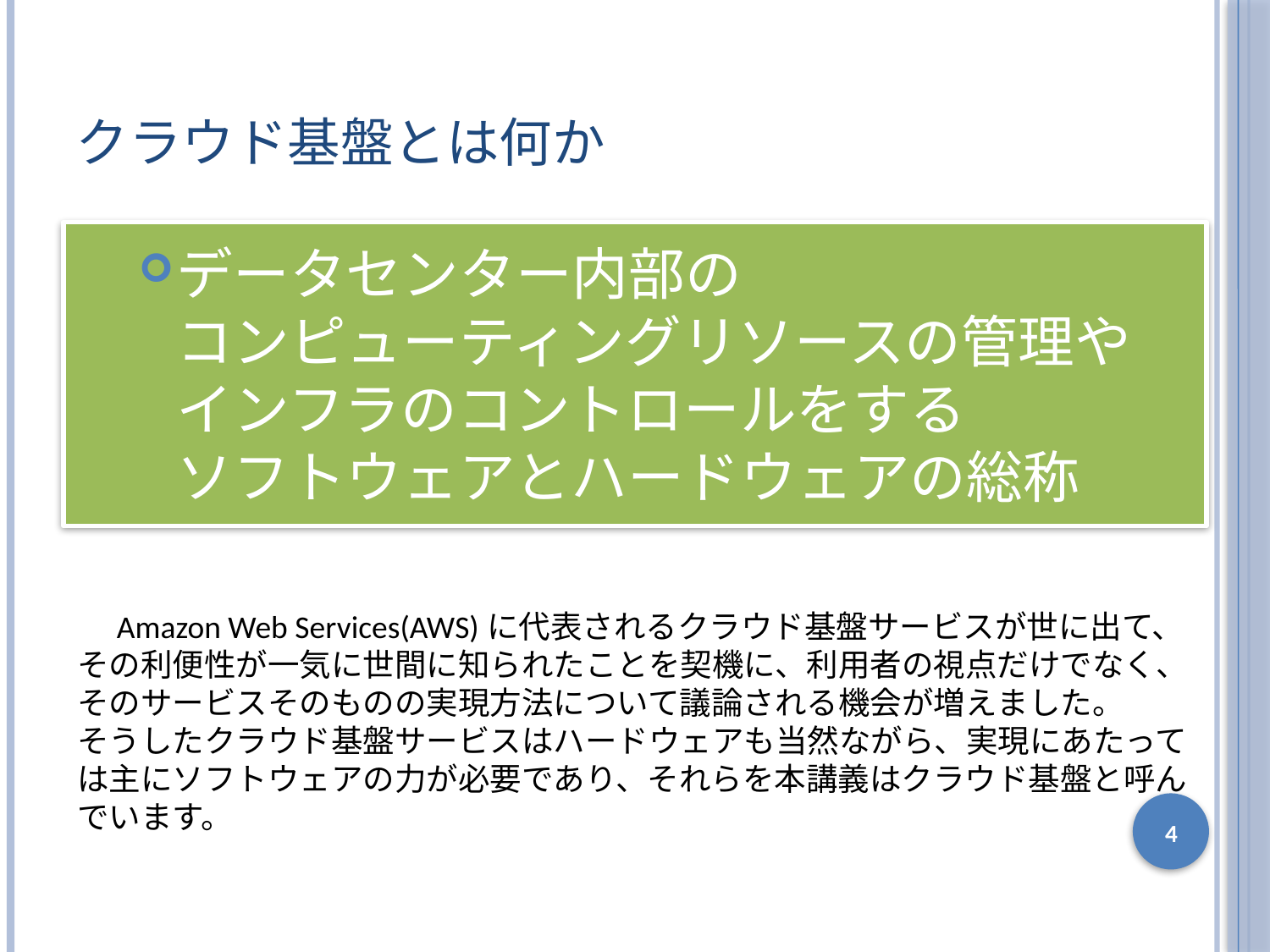

# クラウド基盤とは何か
データセンター内部の
コンピューティングリソースの管理や
インフラのコントロールをする
ソフトウェアとハードウェアの総称
　Amazon Web Services(AWS)に代表されるクラウド基盤サービスが世に出て、その利便性が一気に世間に知られたことを契機に、利用者の視点だけでなく、そのサービスそのものの実現方法について議論される機会が増えました。
そうしたクラウド基盤サービスはハードウェアも当然ながら、実現にあたっては主にソフトウェアの力が必要であり、それらを本講義はクラウド基盤と呼んでいます。
4